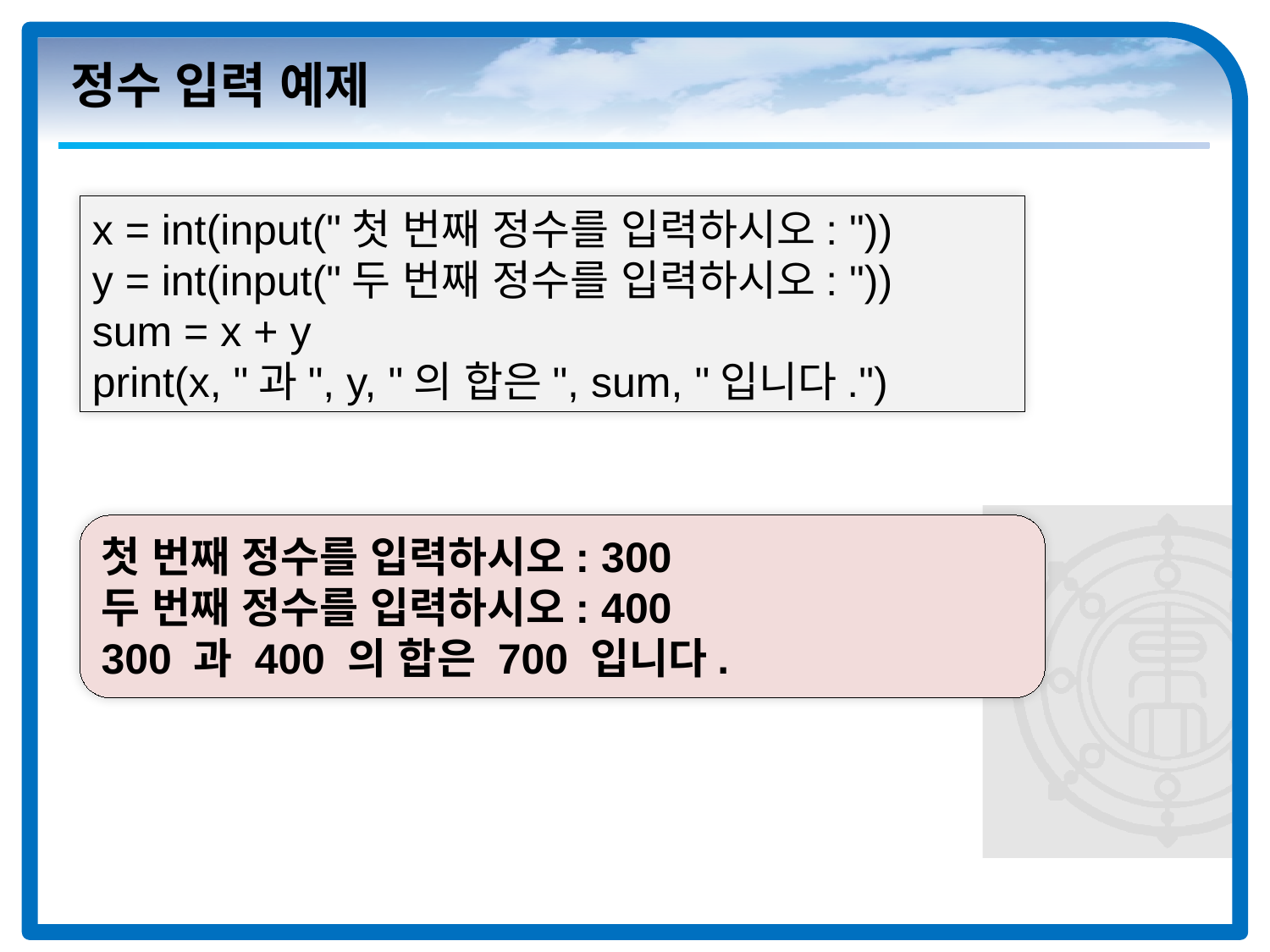

# 정수 입력 예제
x = int(input("첫 번째 정수를 입력하시오: "))
y = int(input("두 번째 정수를 입력하시오: "))
sum = x + y
print(x, "과", y, "의 합은", sum, "입니다.")
첫 번째 정수를 입력하시오: 300
두 번째 정수를 입력하시오: 400
300 과 400 의 합은 700 입니다.